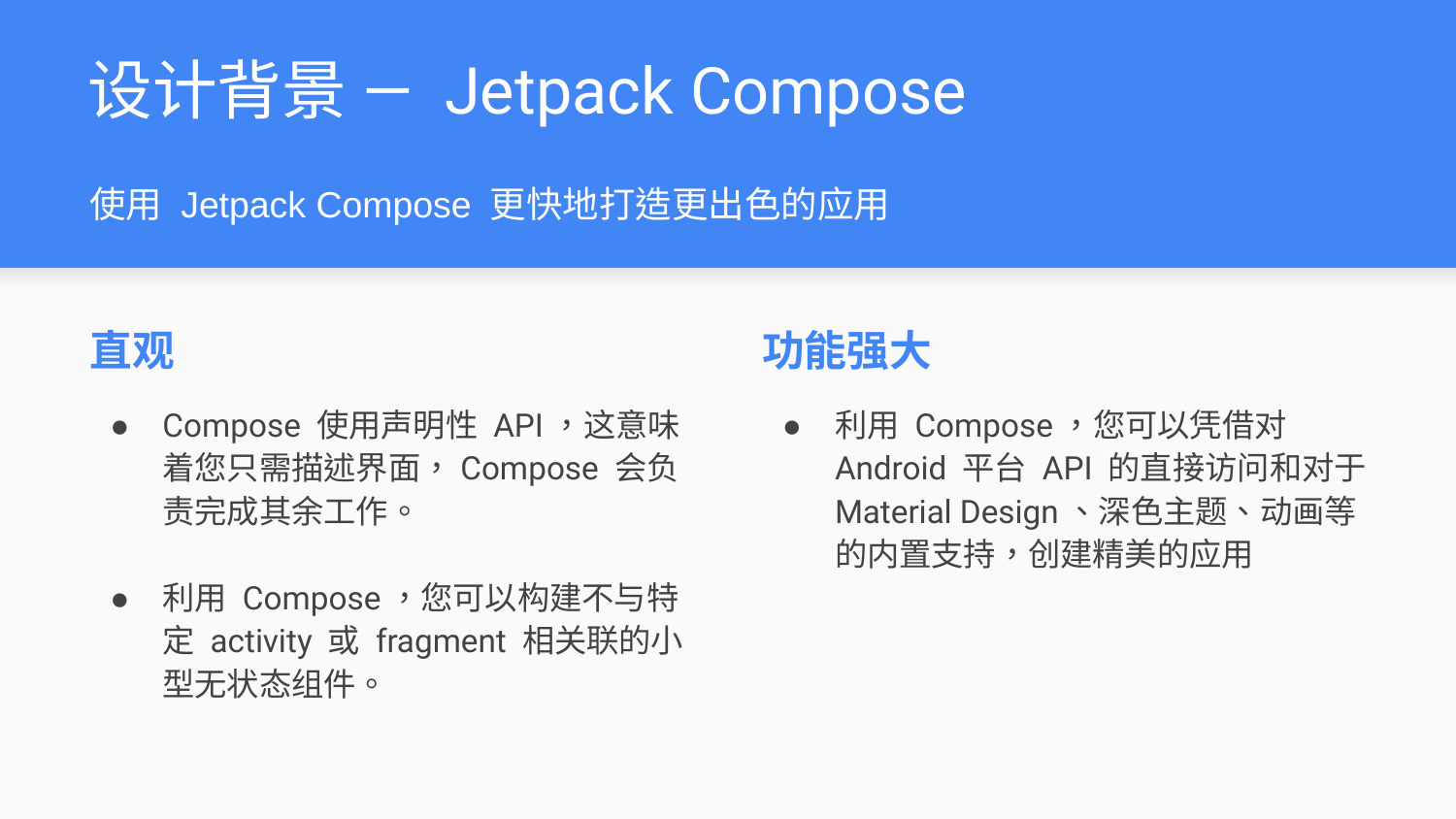

设计背景 — Jetpack Compose
# 使用 Jetpack Compose 更快地打造更出色的应用
直观
Compose 使用声明性 API，这意味着您只需描述界面，Compose 会负责完成其余工作。

利用 Compose，您可以构建不与特定 activity 或 fragment 相关联的小型无状态组件。
功能强大
利用 Compose，您可以凭借对 Android 平台 API 的直接访问和对于 Material Design、深色主题、动画等的内置支持，创建精美的应用